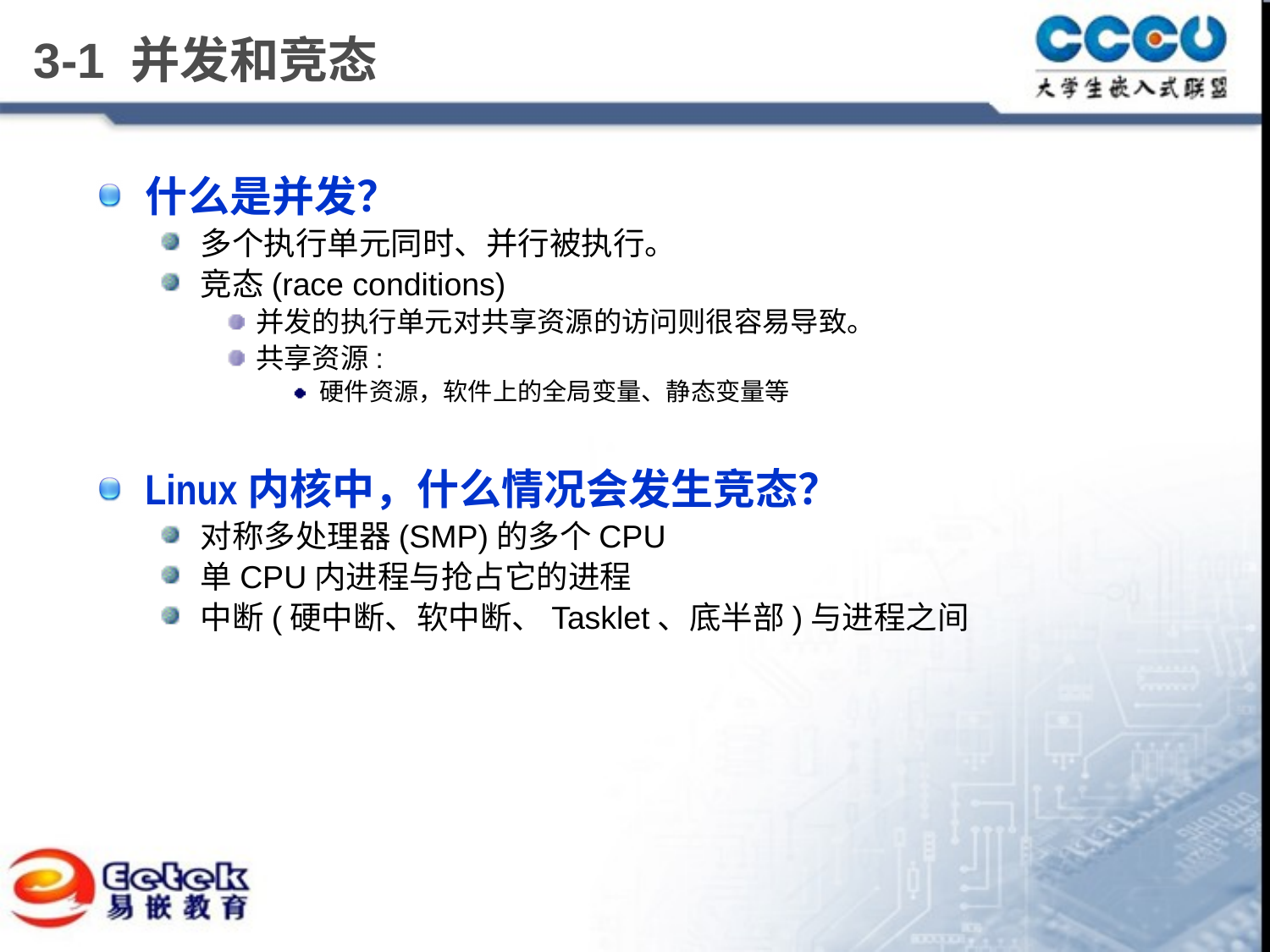

# 3-1 并发和竞态
什么是并发？
多个执行单元同时、并行被执行。
竞态(race conditions)
并发的执行单元对共享资源的访问则很容易导致。
共享资源:
硬件资源，软件上的全局变量、静态变量等

Linux内核中，什么情况会发生竞态？
对称多处理器(SMP)的多个CPU
单CPU内进程与抢占它的进程
中断(硬中断、软中断、Tasklet、底半部)与进程之间